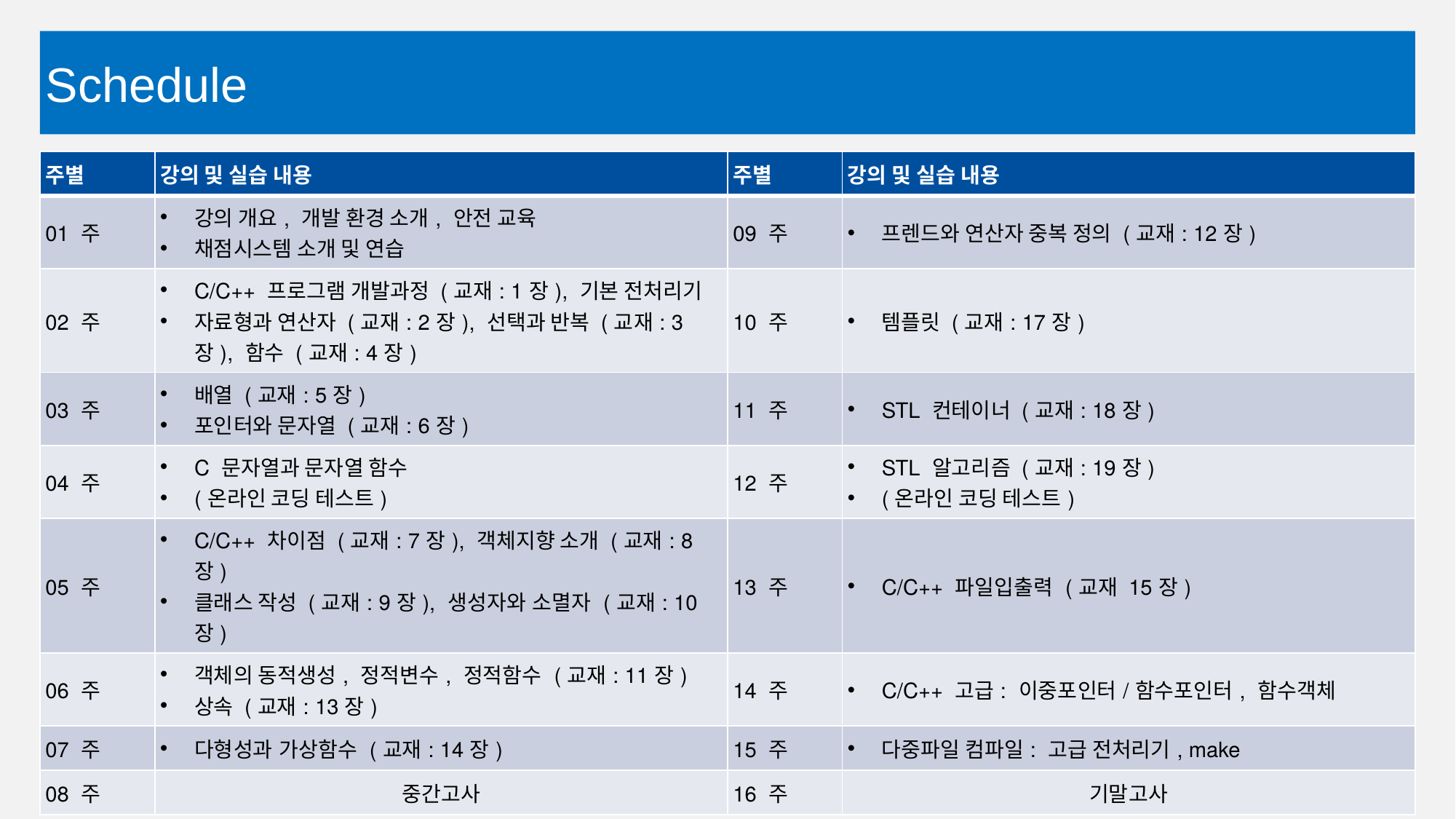

# Schedule
| 주별 | 강의 및 실습 내용 | 주별 | 강의 및 실습 내용 |
| --- | --- | --- | --- |
| 01 주 | 강의 개요, 개발 환경 소개, 안전 교육 채점시스템 소개 및 연습 | 09 주 | 프렌드와 연산자 중복 정의 (교재: 12장) |
| 02 주 | C/C++ 프로그램 개발과정 (교재: 1장), 기본 전처리기 자료형과 연산자 (교재: 2장), 선택과 반복 (교재: 3장), 함수 (교재: 4장) | 10 주 | 템플릿 (교재: 17장) |
| 03 주 | 배열 (교재: 5장) 포인터와 문자열 (교재: 6장) | 11 주 | STL 컨테이너 (교재: 18장) |
| 04 주 | C 문자열과 문자열 함수 (온라인 코딩 테스트) | 12 주 | STL 알고리즘 (교재: 19장) (온라인 코딩 테스트) |
| 05 주 | C/C++ 차이점 (교재: 7장), 객체지향 소개 (교재: 8장) 클래스 작성 (교재: 9장), 생성자와 소멸자 (교재: 10장) | 13 주 | C/C++ 파일입출력 (교재 15장) |
| 06 주 | 객체의 동적생성, 정적변수, 정적함수 (교재: 11장) 상속 (교재: 13장) | 14 주 | C/C++ 고급: 이중포인터/함수포인터, 함수객체 |
| 07 주 | 다형성과 가상함수 (교재: 14장) | 15 주 | 다중파일 컴파일: 고급 전처리기, make |
| 08 주 | 중간고사 | 16 주 | 기말고사 |
School of Software @ Kookmin University